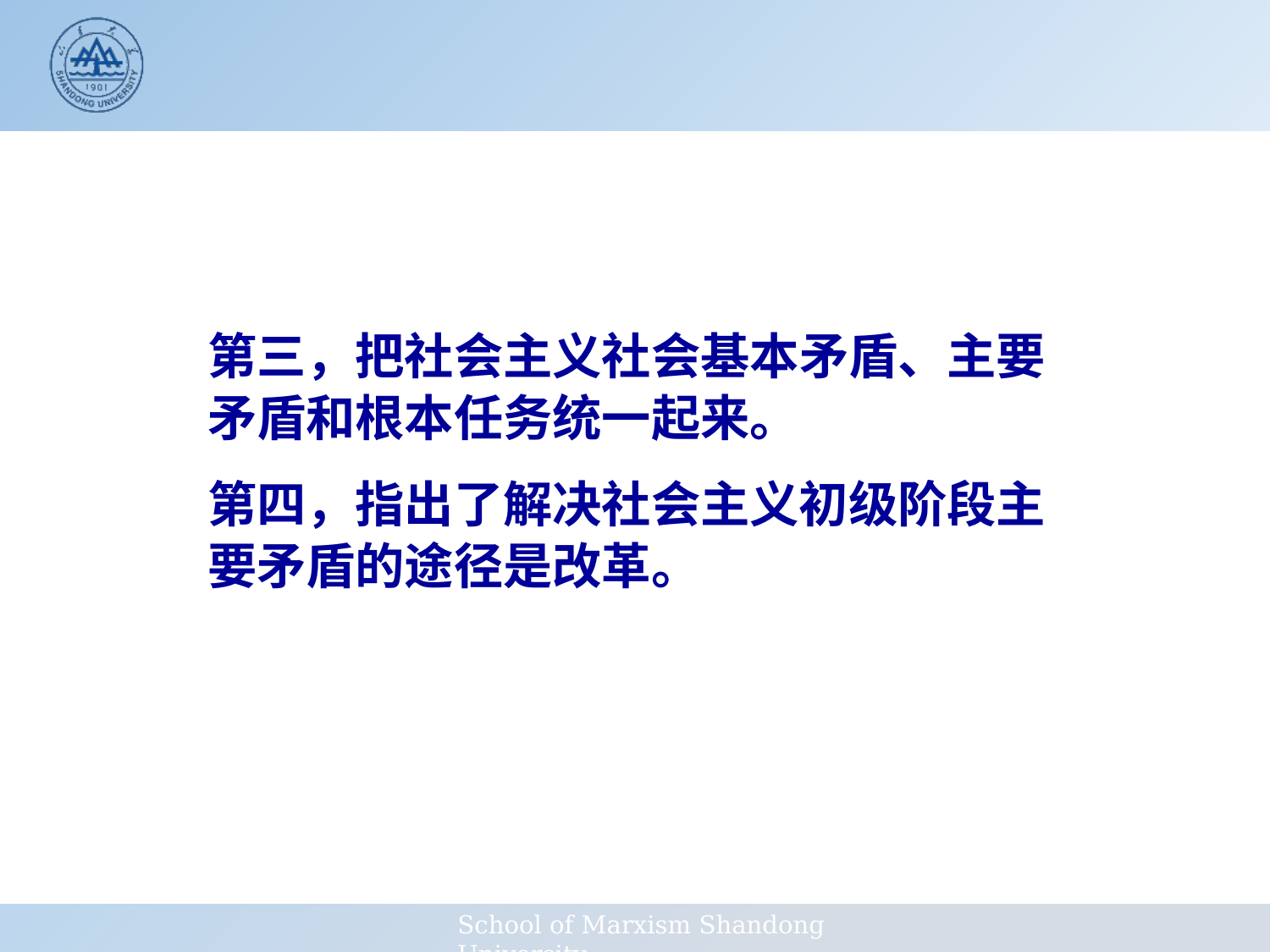

第三，把社会主义社会基本矛盾、主要矛盾和根本任务统一起来。
第四，指出了解决社会主义初级阶段主要矛盾的途径是改革。